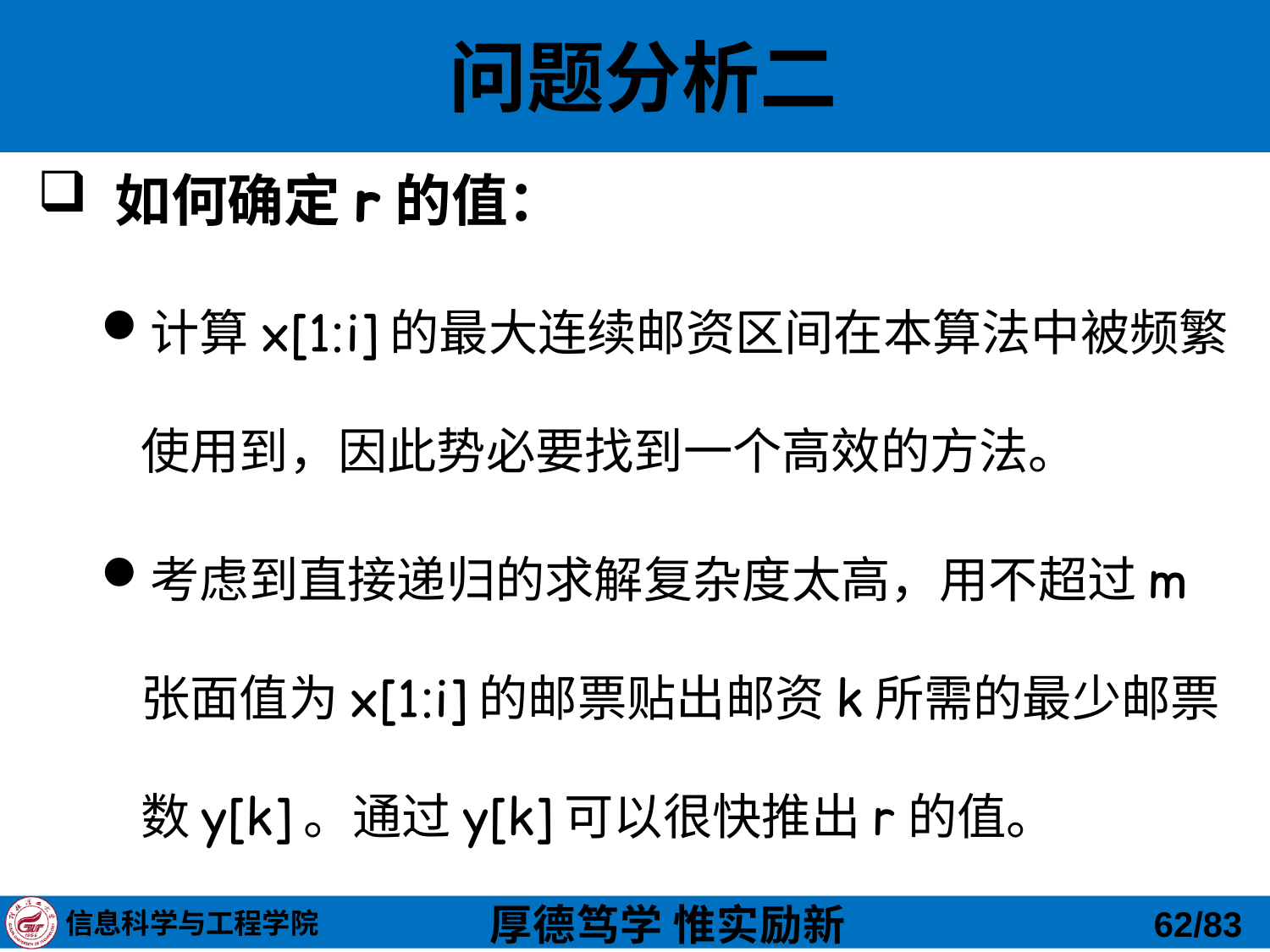

# 问题分析二
 如何确定r的值：
计算x[1:i]的最大连续邮资区间在本算法中被频繁使用到，因此势必要找到一个高效的方法。
考虑到直接递归的求解复杂度太高，用不超过m张面值为x[1:i]的邮票贴出邮资k所需的最少邮票数y[k]。通过y[k]可以很快推出r的值。

62/83